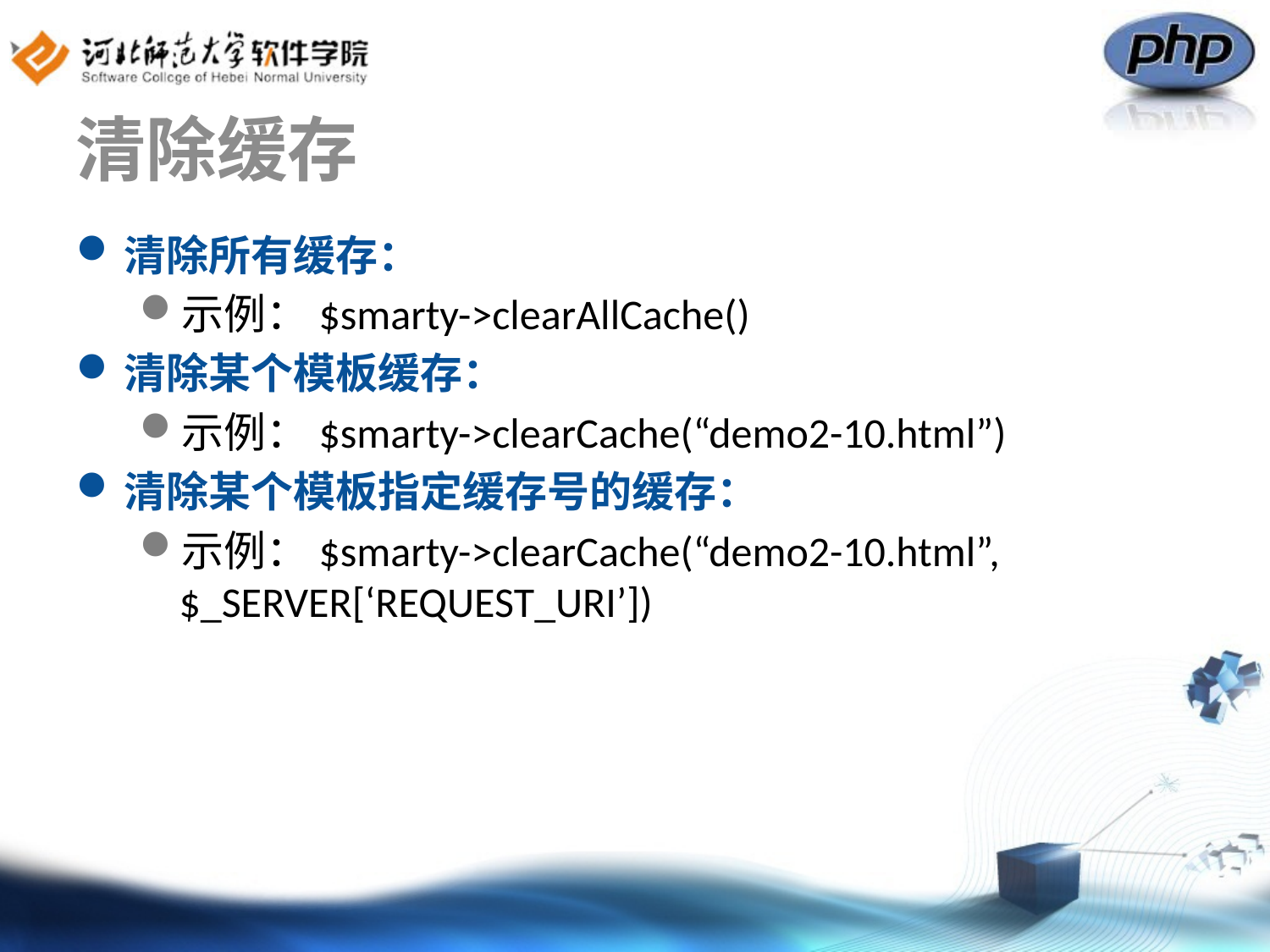

# 清除缓存
清除所有缓存：
示例：$smarty->clearAllCache()
清除某个模板缓存：
示例：$smarty->clearCache(“demo2-10.html”)
清除某个模板指定缓存号的缓存：
示例：$smarty->clearCache(“demo2-10.html”, $_SERVER[‘REQUEST_URI’])